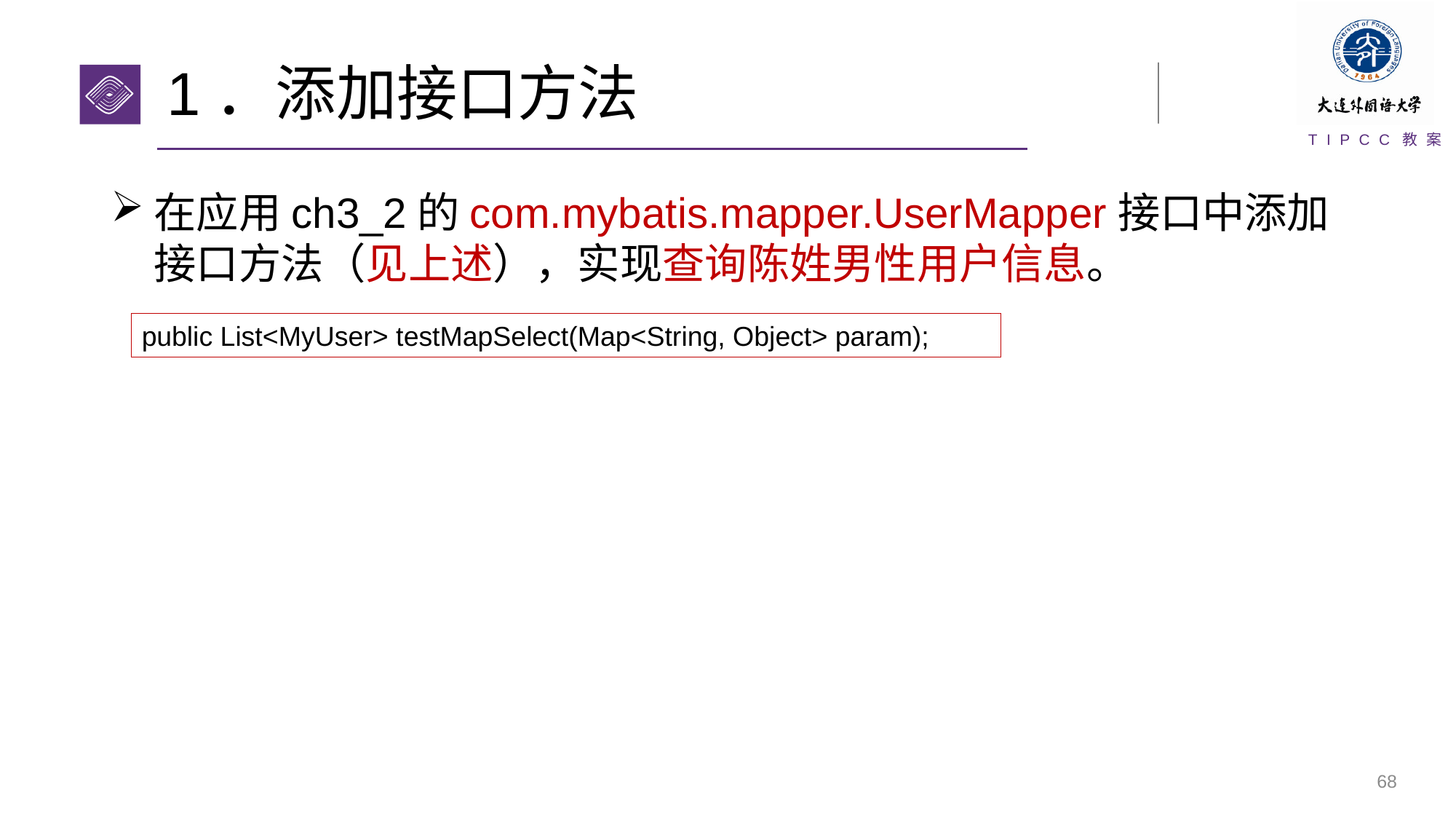

# 1．添加接口方法
在应用ch3_2的com.mybatis.mapper.UserMapper接口中添加接口方法（见上述），实现查询陈姓男性用户信息。
public List<MyUser> testMapSelect(Map<String, Object> param);
68